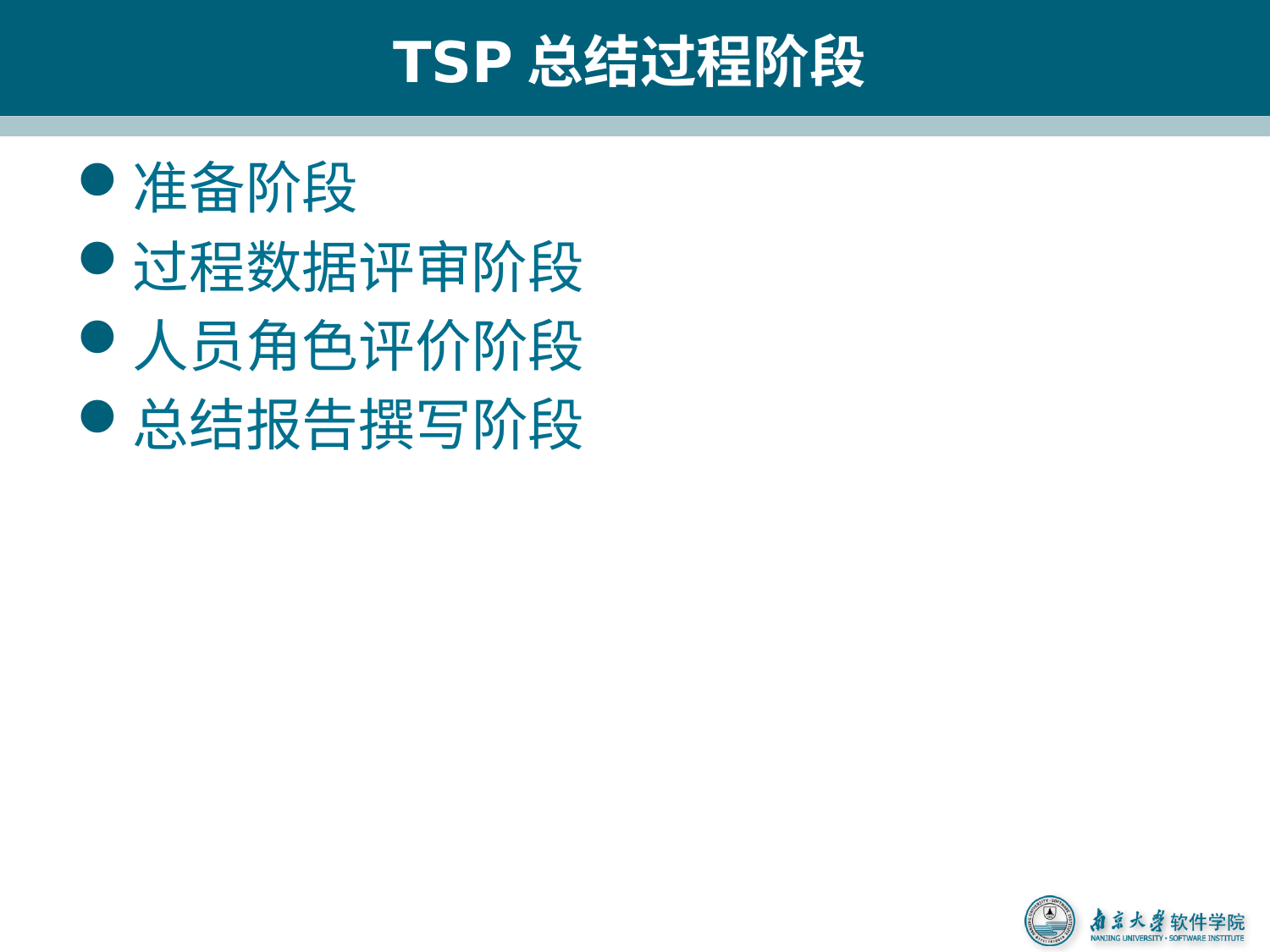

# TSP总结过程阶段
准备阶段
过程数据评审阶段
人员角色评价阶段
总结报告撰写阶段